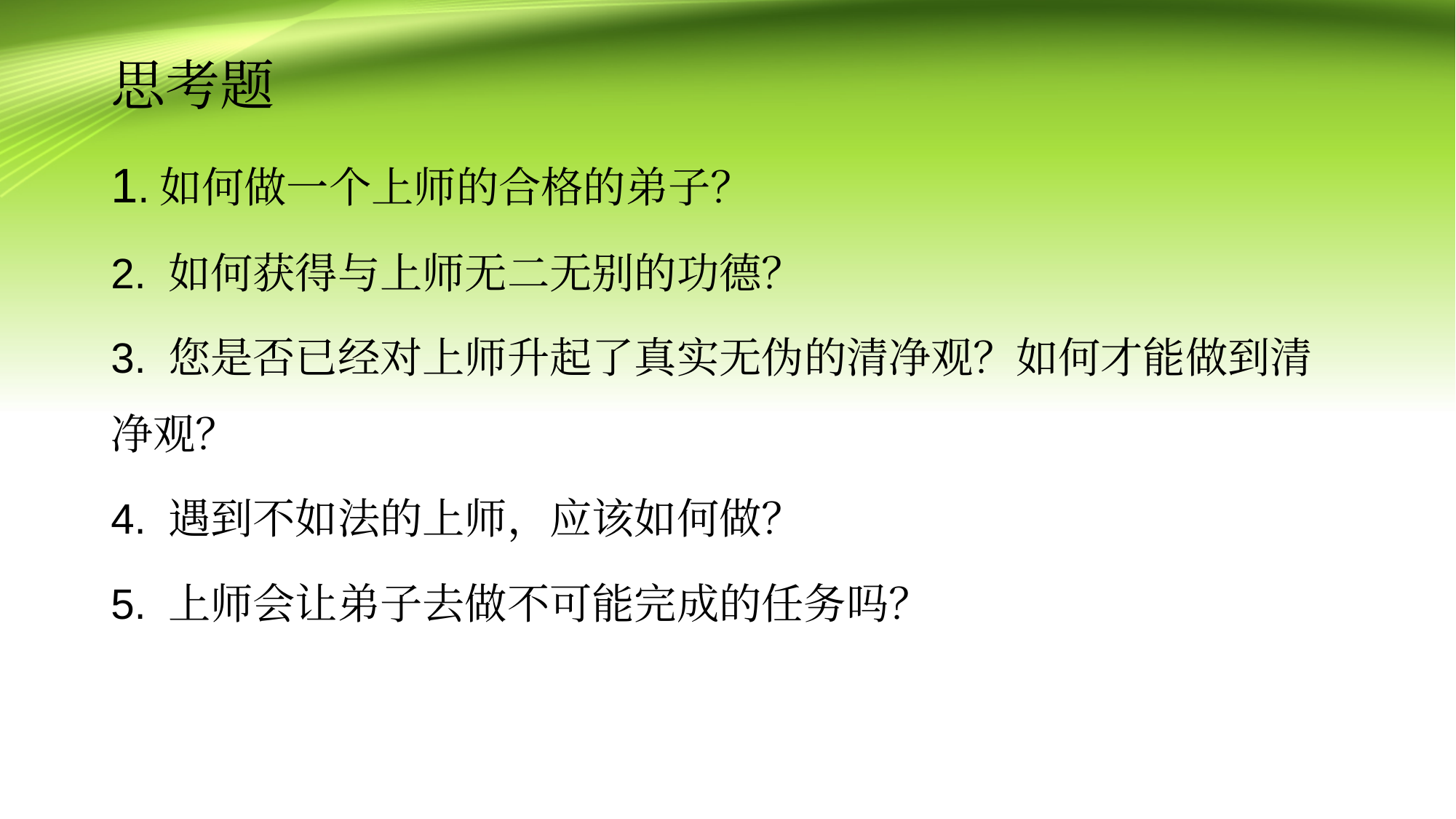

# 思考题
1.如何做一个上师的合格的弟子？
2. 如何获得与上师无二无别的功德？
3. 您是否已经对上师升起了真实无伪的清净观？如何才能做到清净观？
4. 遇到不如法的上师，应该如何做？
5. 上师会让弟子去做不可能完成的任务吗？